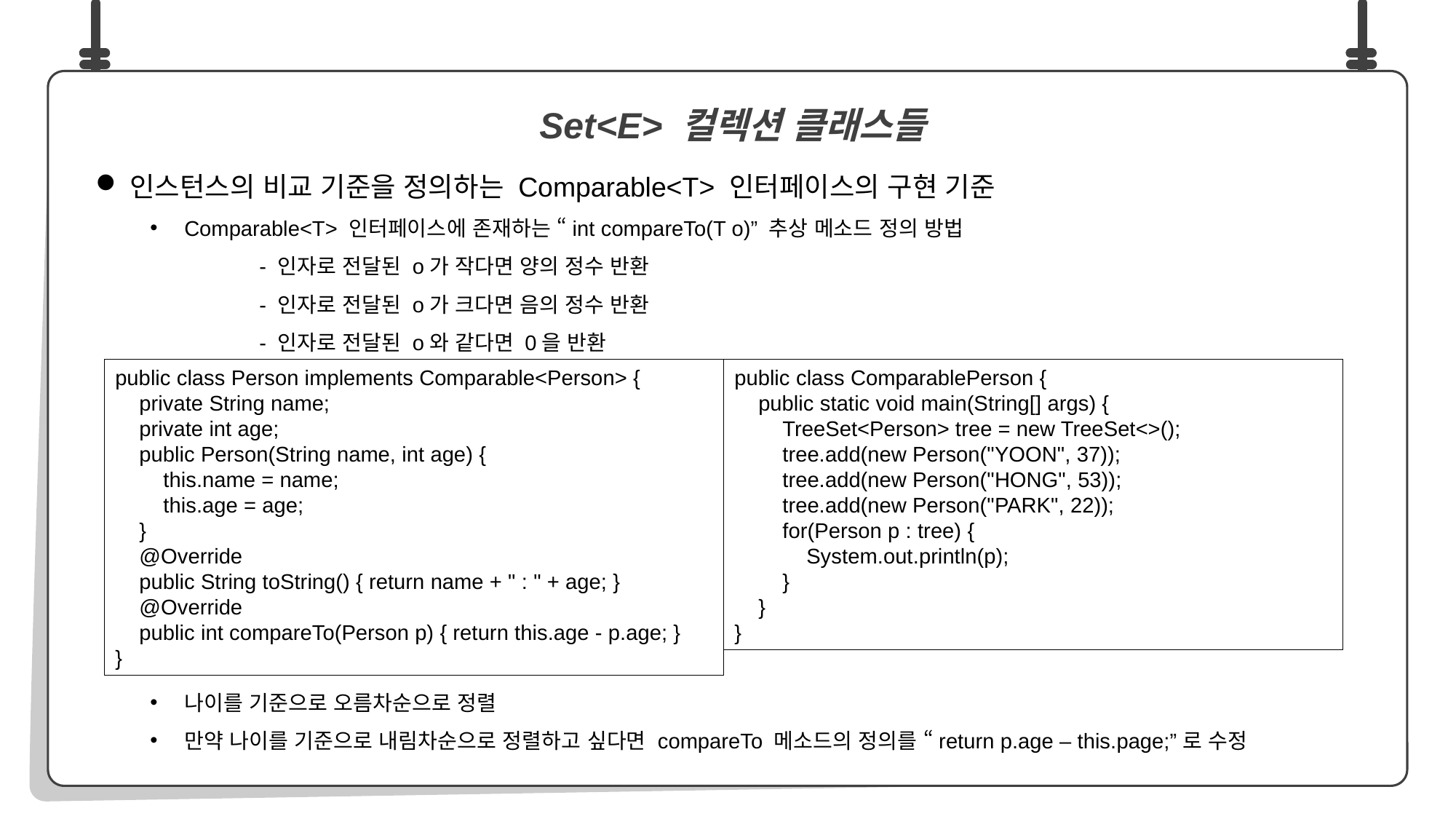

인스턴스의 비교 기준을 정의하는 Comparable<T> 인터페이스의 구현 기준
Comparable<T> 인터페이스에 존재하는 “int compareTo(T o)” 추상 메소드 정의 방법
	- 인자로 전달된 o가 작다면 양의 정수 반환
	- 인자로 전달된 o가 크다면 음의 정수 반환
	- 인자로 전달된 o와 같다면 0을 반환

나이를 기준으로 오름차순으로 정렬
만약 나이를 기준으로 내림차순으로 정렬하고 싶다면 compareTo 메소드의 정의를 “return p.age – this.page;”로 수정
 Set<E> 컬렉션 클래스들

public class Person implements Comparable<Person> {
    private String name;
    private int age;
    public Person(String name, int age) {
        this.name = name;
        this.age = age;
    }
    @Override
    public String toString() { return name + " : " + age; }
    @Override
    public int compareTo(Person p) { return this.age - p.age; }
}
public class ComparablePerson {
    public static void main(String[] args) {
        TreeSet<Person> tree = new TreeSet<>();
        tree.add(new Person("YOON", 37));
        tree.add(new Person("HONG", 53));
        tree.add(new Person("PARK", 22));
        for(Person p : tree) {
            System.out.println(p);
        }
    }
}